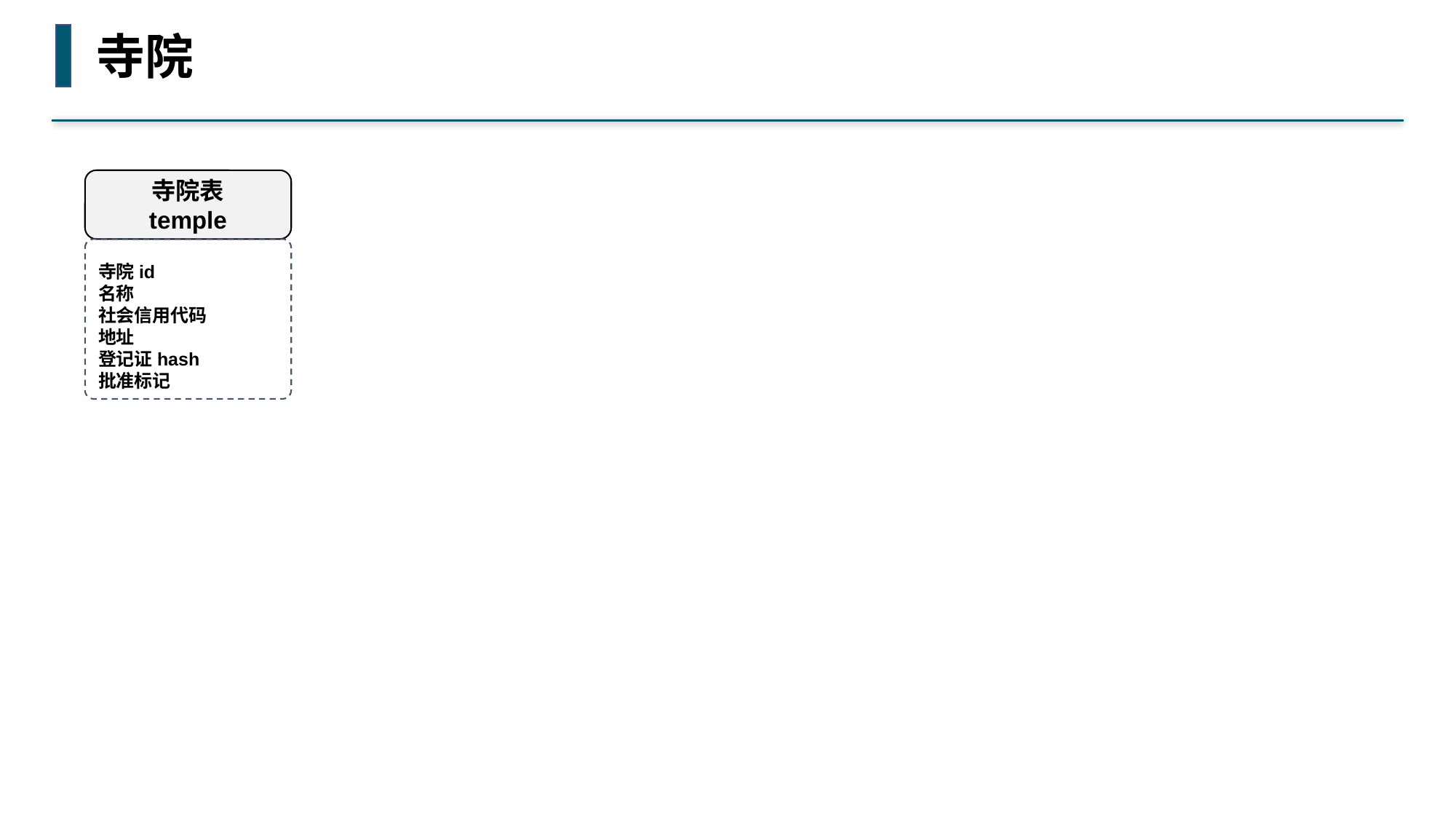

寺院

寺院表
temple
寺院id
名称
社会信用代码
地址
登记证hash
批准标记